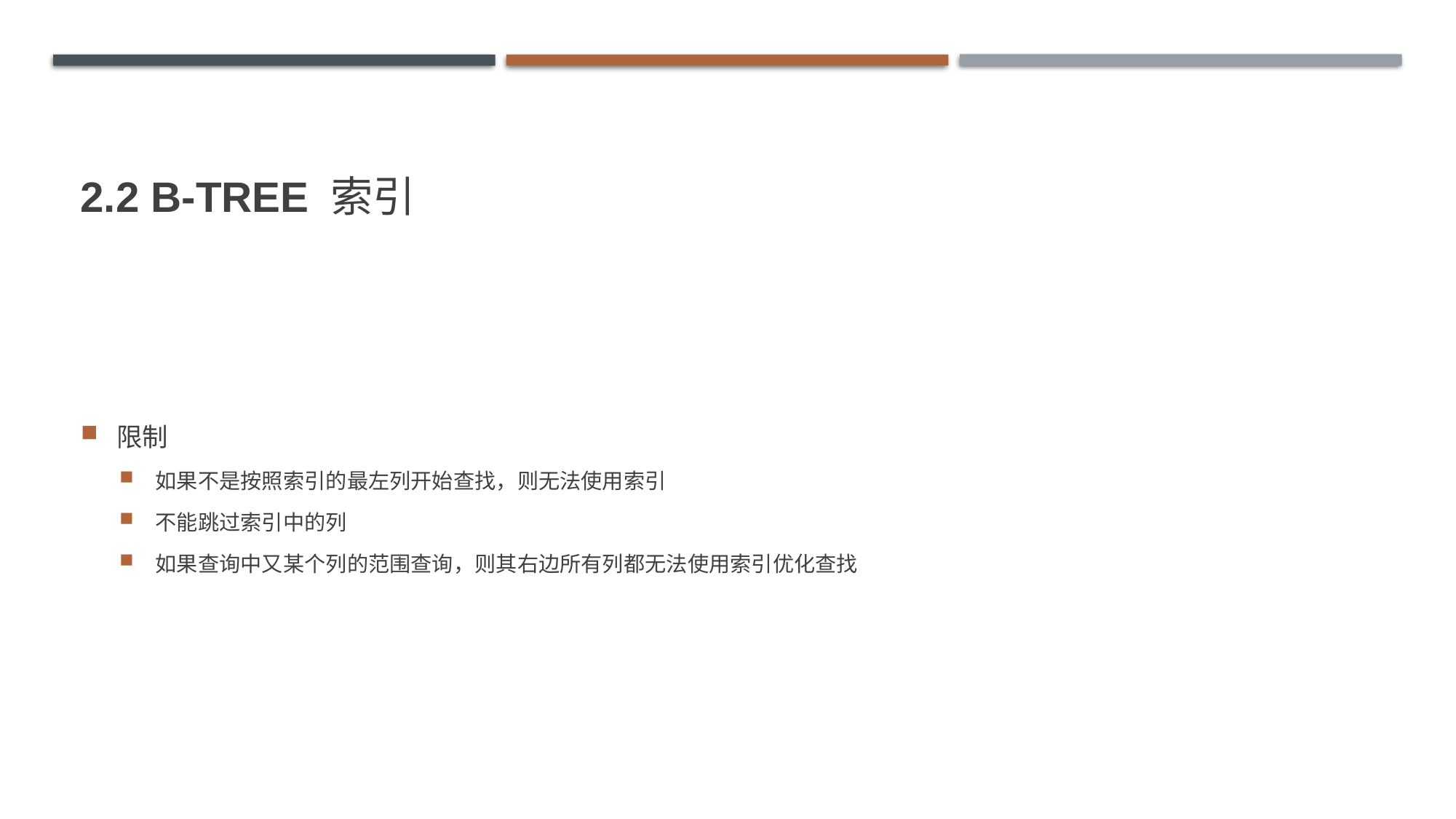

# 2.2 B-Tree 索引
限制
如果不是按照索引的最左列开始查找，则无法使用索引
不能跳过索引中的列
如果查询中又某个列的范围查询，则其右边所有列都无法使用索引优化查找